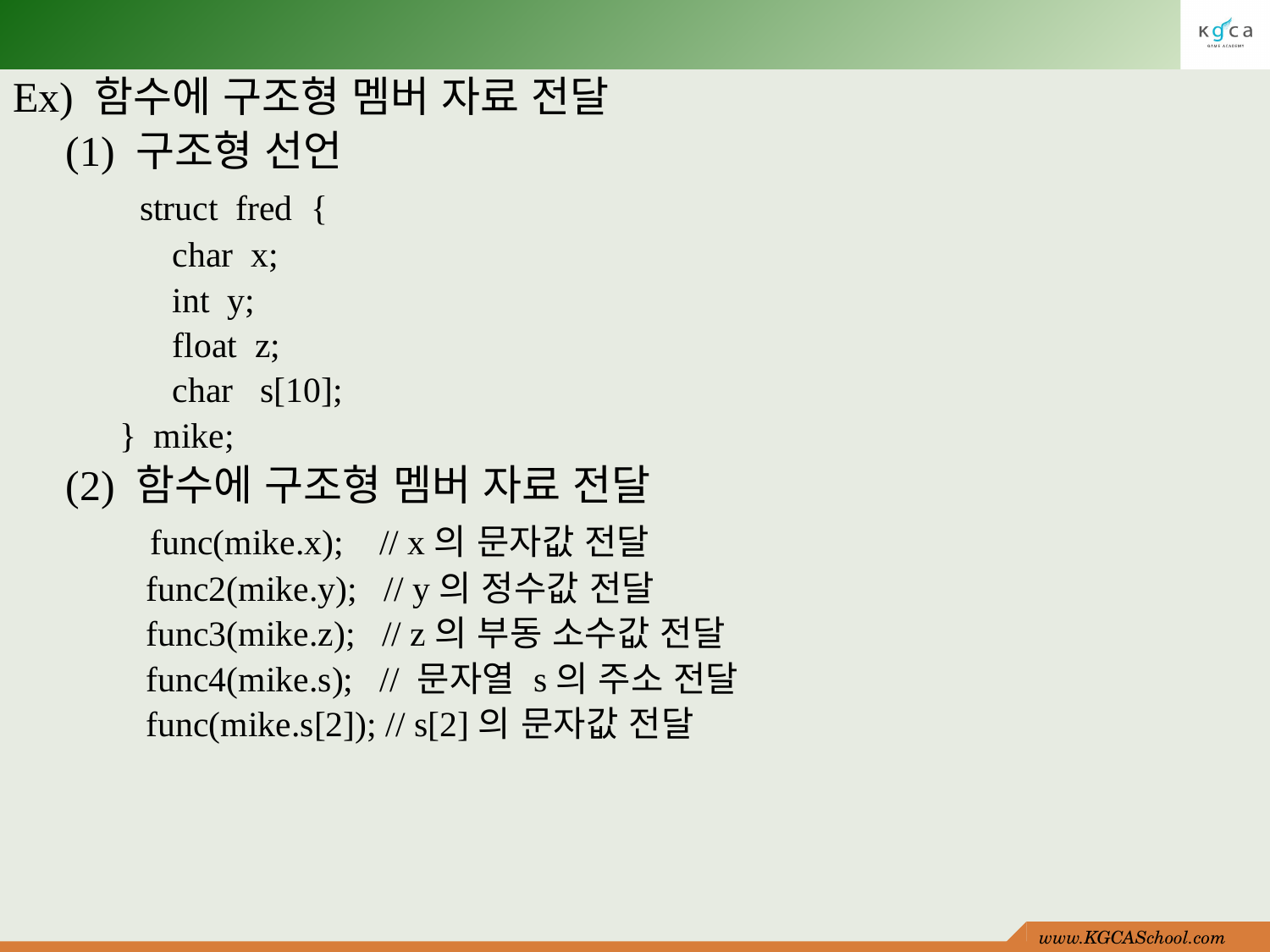

#
Ex) 함수에 구조형 멤버 자료 전달
     (1) 구조형 선언
            struct  fred  {
                  char  x;
                  int  y;
                  float  z;
                  char   s[10];
            }  mike;
     (2) 함수에 구조형 멤버 자료 전달
             func(mike.x);    // x의 문자값 전달
               func2(mike.y);   // y의 정수값 전달
               func3(mike.z);   // z의 부동 소수값 전달
               func4(mike.s);   // 문자열 s의 주소 전달
               func(mike.s[2]); // s[2]의 문자값 전달